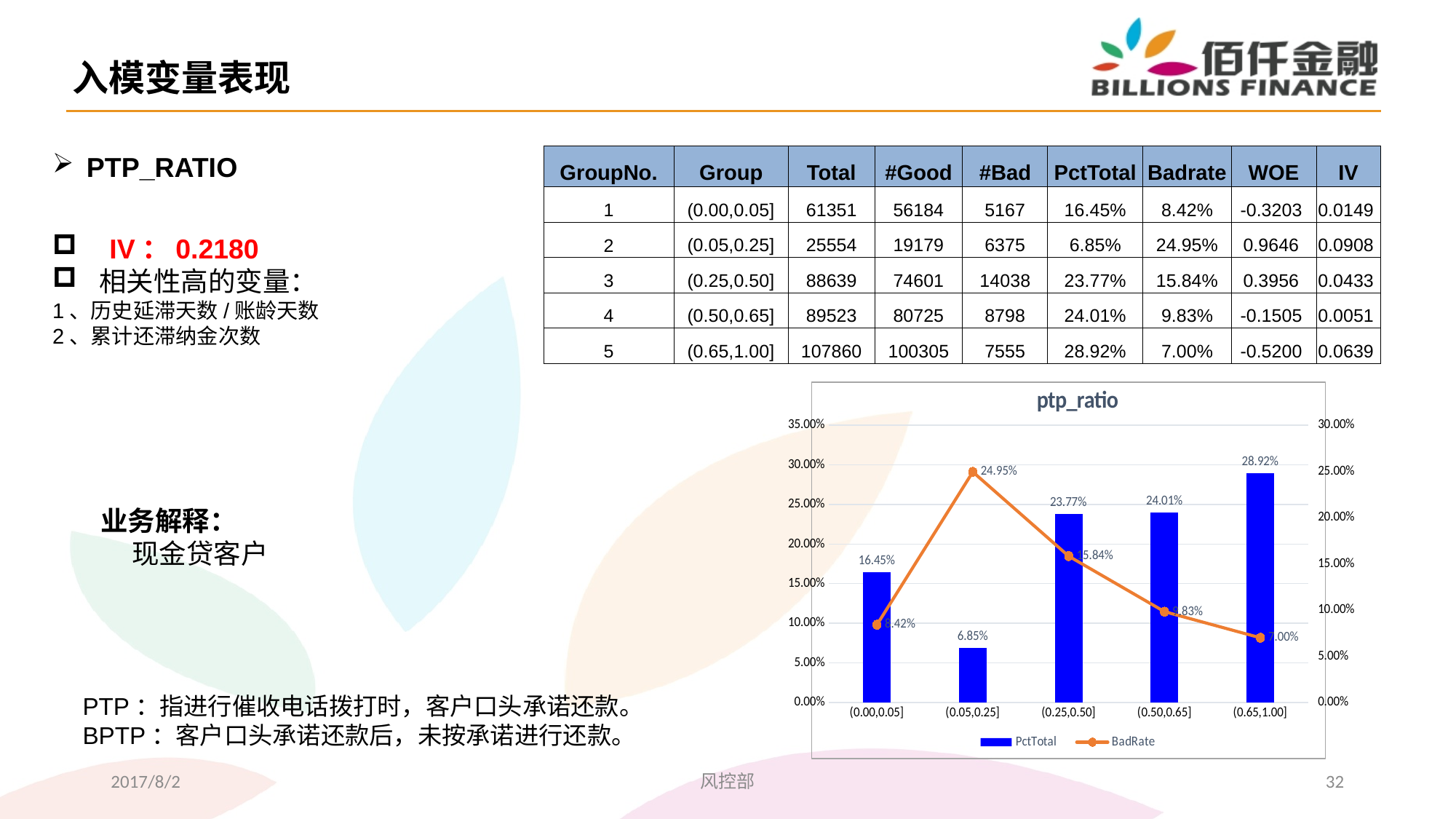

入模变量表现
PTP_RATIO

   IV：0.2180
 相关性高的变量：
1、历史延滞天数/账龄天数
2、累计还滞纳金次数
| GroupNo. | Group | Total | #Good | #Bad | PctTotal | Badrate | WOE | IV |
| --- | --- | --- | --- | --- | --- | --- | --- | --- |
| 1 | (0.00,0.05] | 61351 | 56184 | 5167 | 16.45% | 8.42% | -0.3203 | 0.0149 |
| 2 | (0.05,0.25] | 25554 | 19179 | 6375 | 6.85% | 24.95% | 0.9646 | 0.0908 |
| 3 | (0.25,0.50] | 88639 | 74601 | 14038 | 23.77% | 15.84% | 0.3956 | 0.0433 |
| 4 | (0.50,0.65] | 89523 | 80725 | 8798 | 24.01% | 9.83% | -0.1505 | 0.0051 |
| 5 | (0.65,1.00] | 107860 | 100305 | 7555 | 28.92% | 7.00% | -0.5200 | 0.0639 |

### Chart: ptp_ratio

| Category | PctTotal | BadRate |
|---|---|---|
| (0.00,0.05] | 0.16451208949740834 | 0.08422030610747991 |
| (0.05,0.25] | 0.06852279400526108 | 0.24947170697346796 |
| (0.25,0.50] | 0.2376845870639562 | 0.1583727253240673 |
| (0.50,0.65] | 0.24005502417363184 | 0.09827642058465422 |
| (0.65,1.00] | 0.2892255052597425 | 0.07004450213239384 |
业务解释：
    现金贷客户
PTP：指进行催收电话拨打时，客户口头承诺还款。
BPTP：客户口头承诺还款后，未按承诺进行还款。
2017/8/2
风控部
32